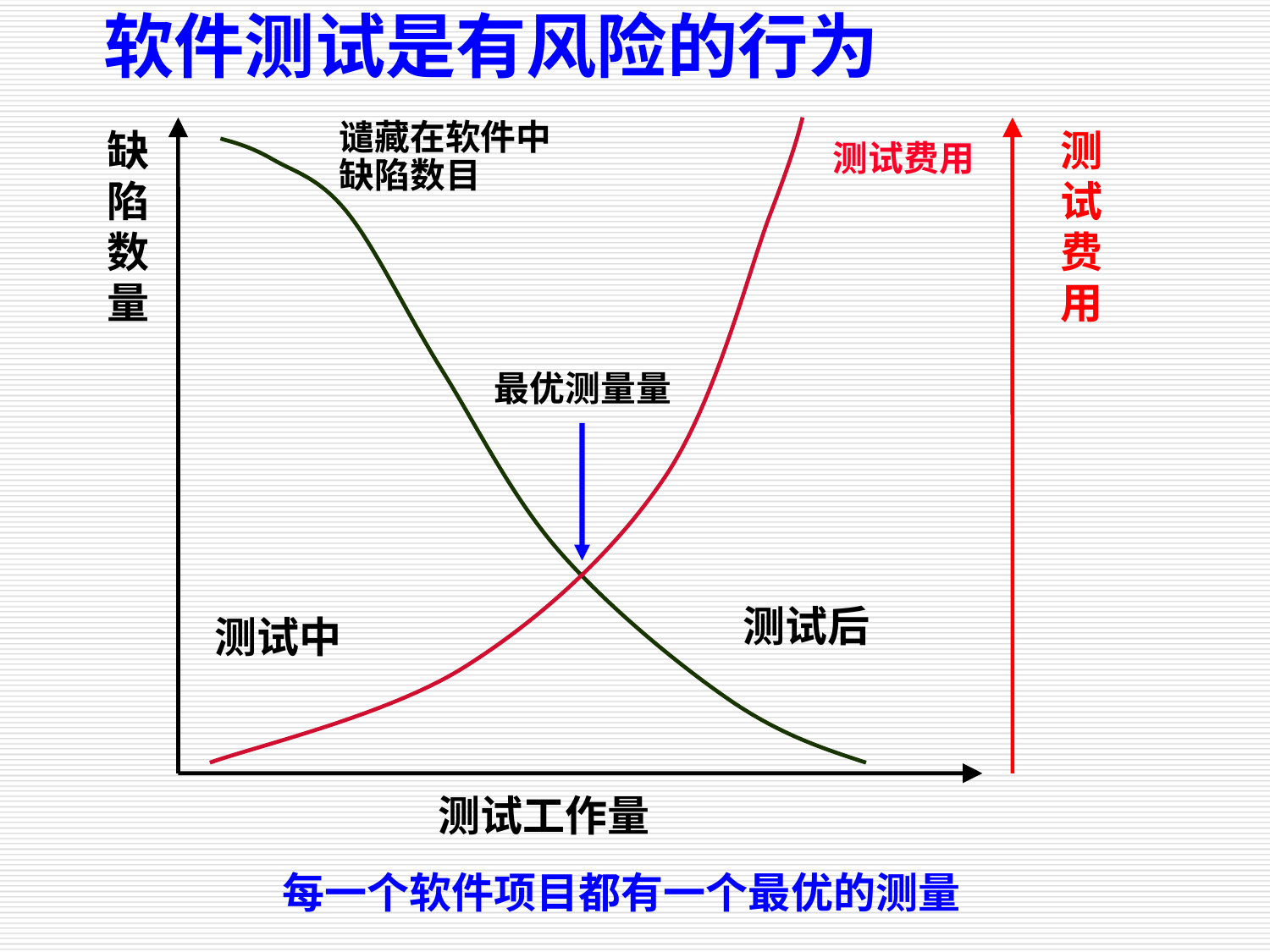

软件测试是有风险的行为
谴藏在软件中
缺陷数目
缺
陷
数
量

测
试
费
用
测试费用

最优测量量

测试后
测试中

测试工作量
每一个软件项目都有一个最优的测量